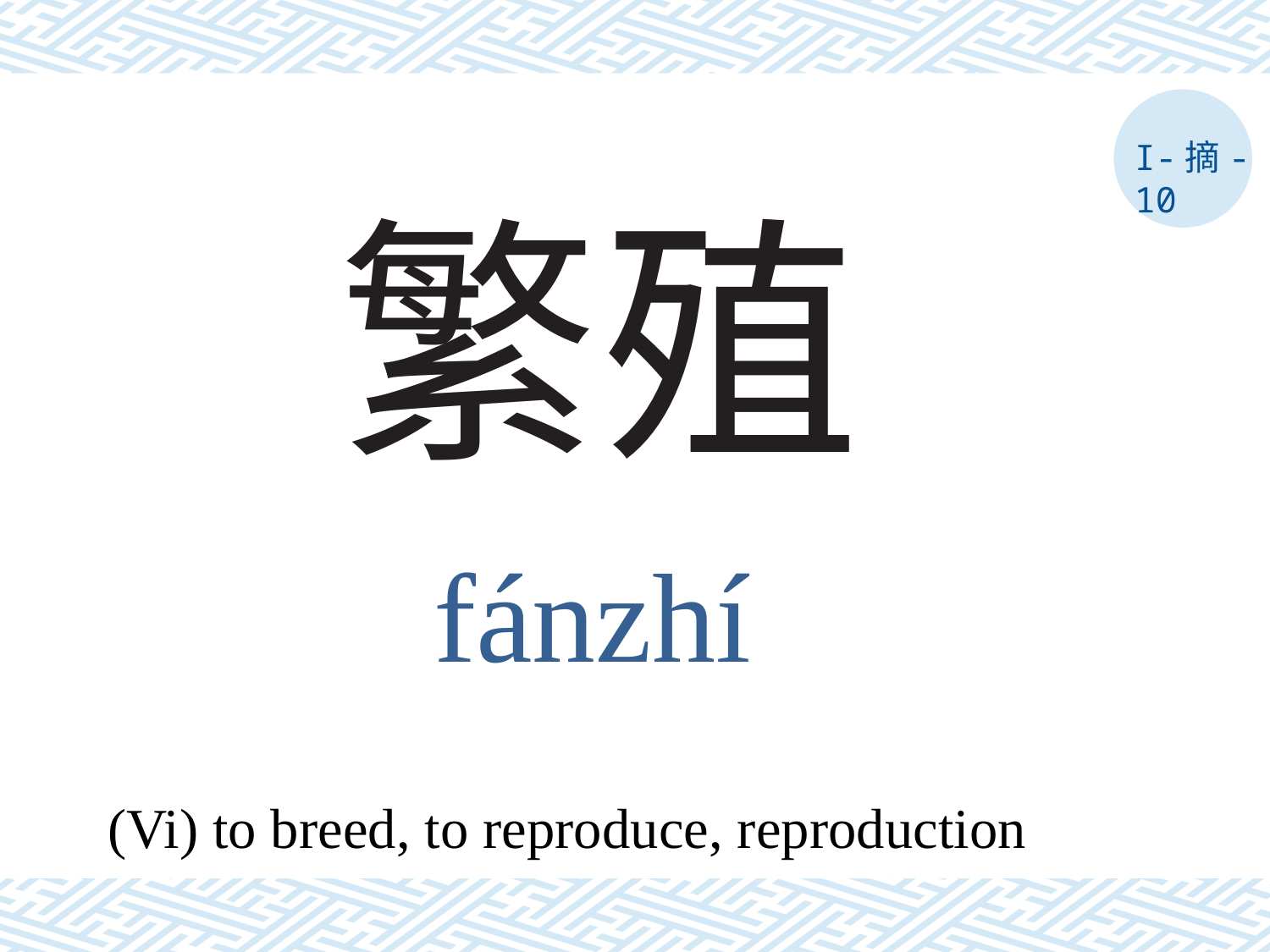

I-摘-10

# 繁殖
fánzhí
(Vi) to breed, to reproduce, reproduction